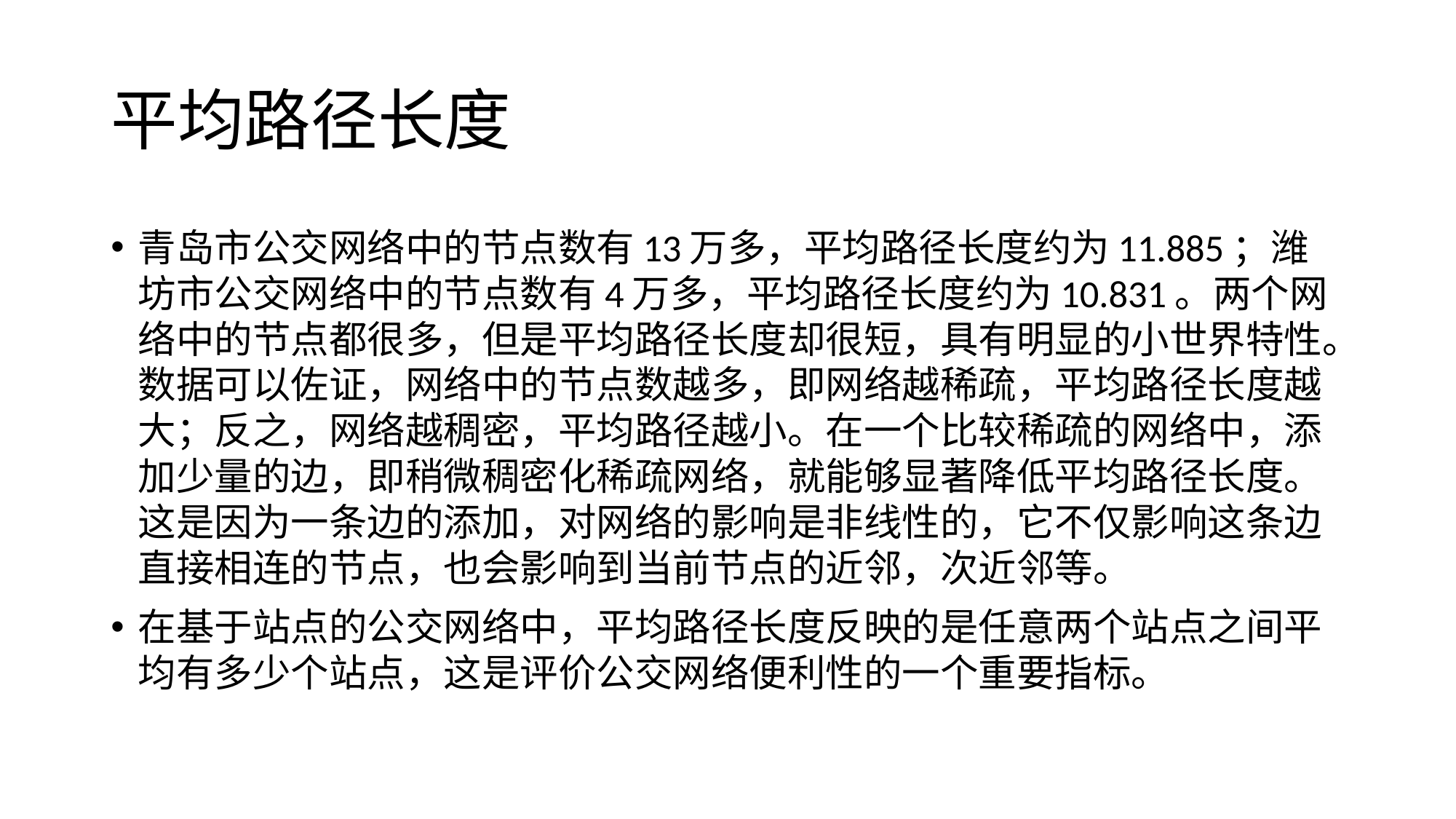

# 平均路径长度
青岛市公交网络中的节点数有13万多，平均路径长度约为11.885；潍坊市公交网络中的节点数有4万多，平均路径长度约为10.831。两个网络中的节点都很多，但是平均路径长度却很短，具有明显的小世界特性。数据可以佐证，网络中的节点数越多，即网络越稀疏，平均路径长度越大；反之，网络越稠密，平均路径越小。在一个比较稀疏的网络中，添加少量的边，即稍微稠密化稀疏网络，就能够显著降低平均路径长度。这是因为一条边的添加，对网络的影响是非线性的，它不仅影响这条边直接相连的节点，也会影响到当前节点的近邻，次近邻等。
在基于站点的公交网络中，平均路径长度反映的是任意两个站点之间平均有多少个站点，这是评价公交网络便利性的一个重要指标。